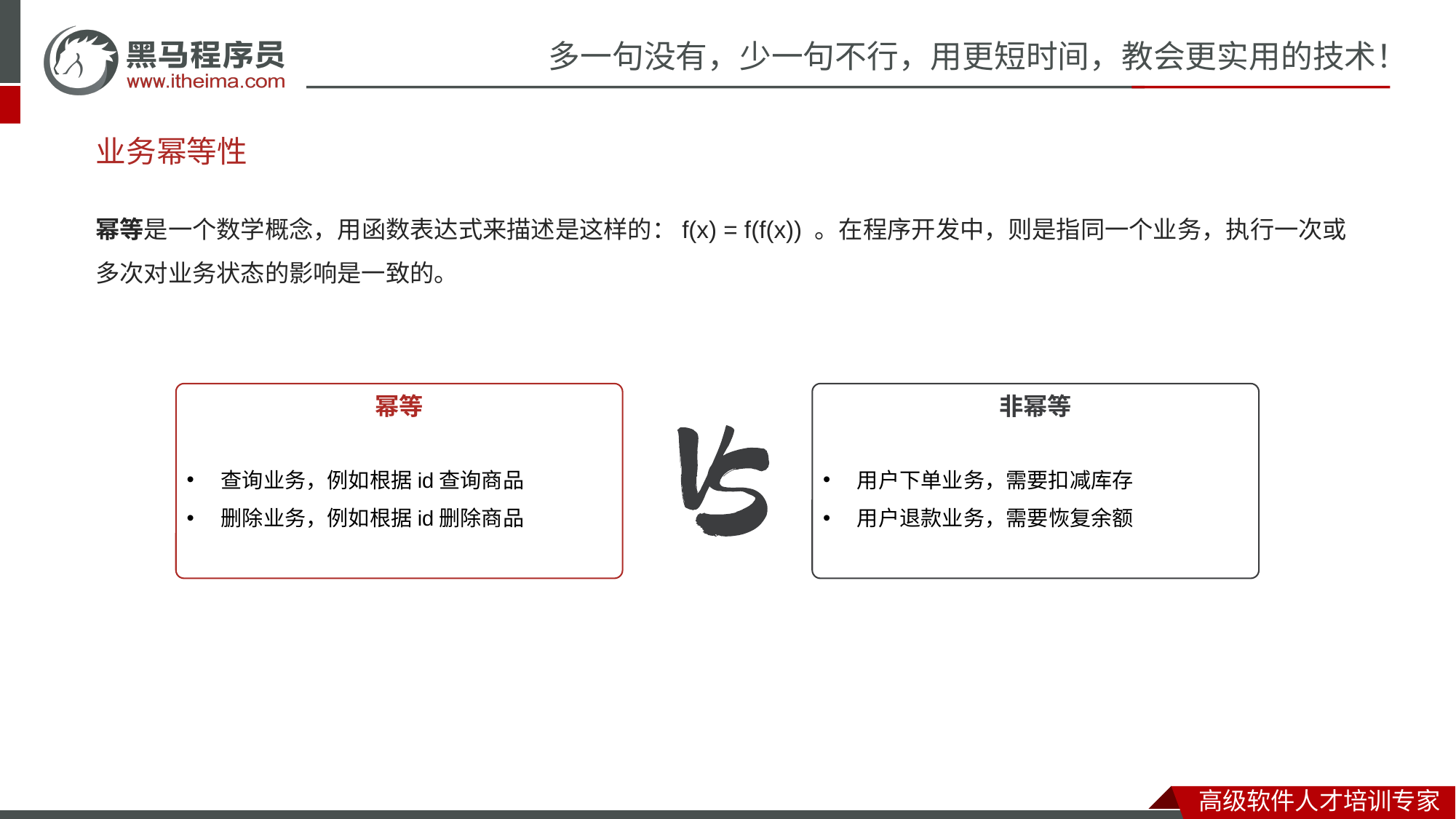

# 业务幂等性
幂等是一个数学概念，用函数表达式来描述是这样的：f(x) = f(f(x)) 。在程序开发中，则是指同一个业务，执行一次或多次对业务状态的影响是一致的。

非幂等
用户下单业务，需要扣减库存
用户退款业务，需要恢复余额

幂等
查询业务，例如根据id查询商品
删除业务，例如根据id删除商品